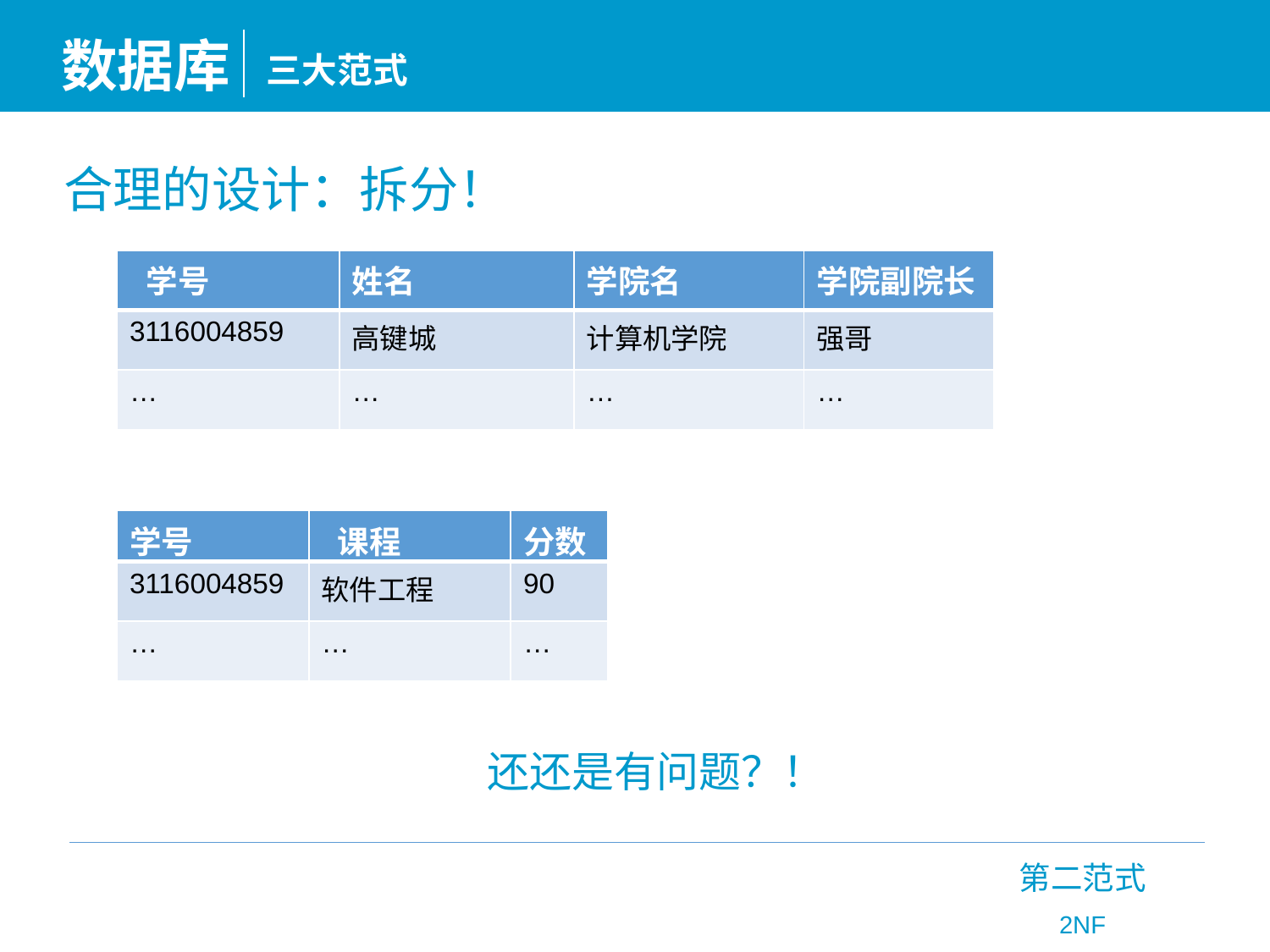

数据库
三大范式
合理的设计：拆分！
| 学号 | 姓名 | 学院名 | 学院副院长 |
| --- | --- | --- | --- |
| 3116004859 | 高键城 | 计算机学院 | 强哥 |
| … | … | … | … |
| 学号 | 课程 | 分数 |
| --- | --- | --- |
| 3116004859 | 软件工程 | 90 |
| … | … | … |
还还是有问题？！
第二范式
2NF